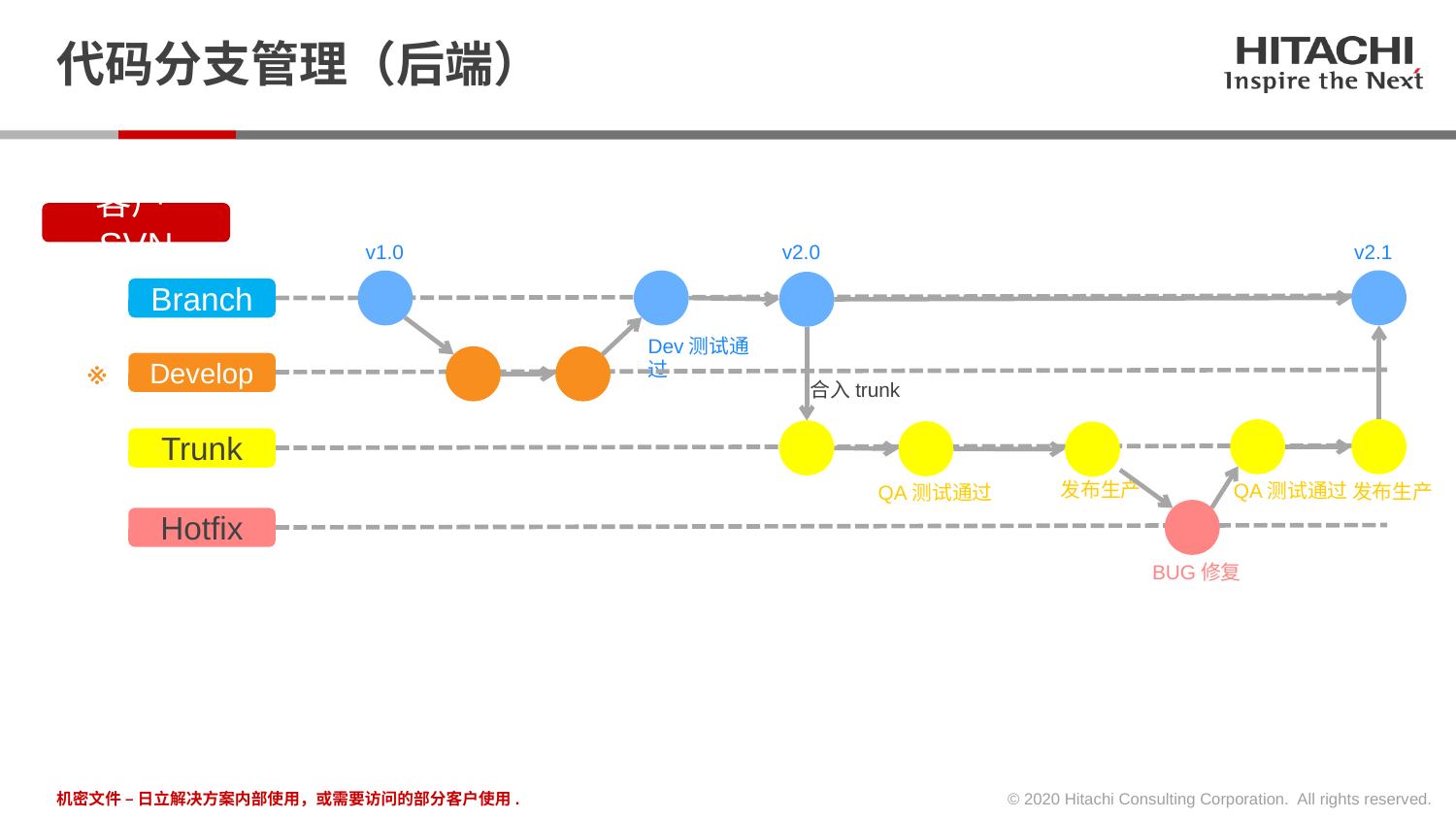

# 代码分支管理（后端）
客户SVN
v2.1
v1.0
v2.0

Branch
Dev测试通过
※

Develop
合入trunk

Trunk
发布生产
QA测试通过
发布生产
QA测试通过

Hotfix
BUG修复